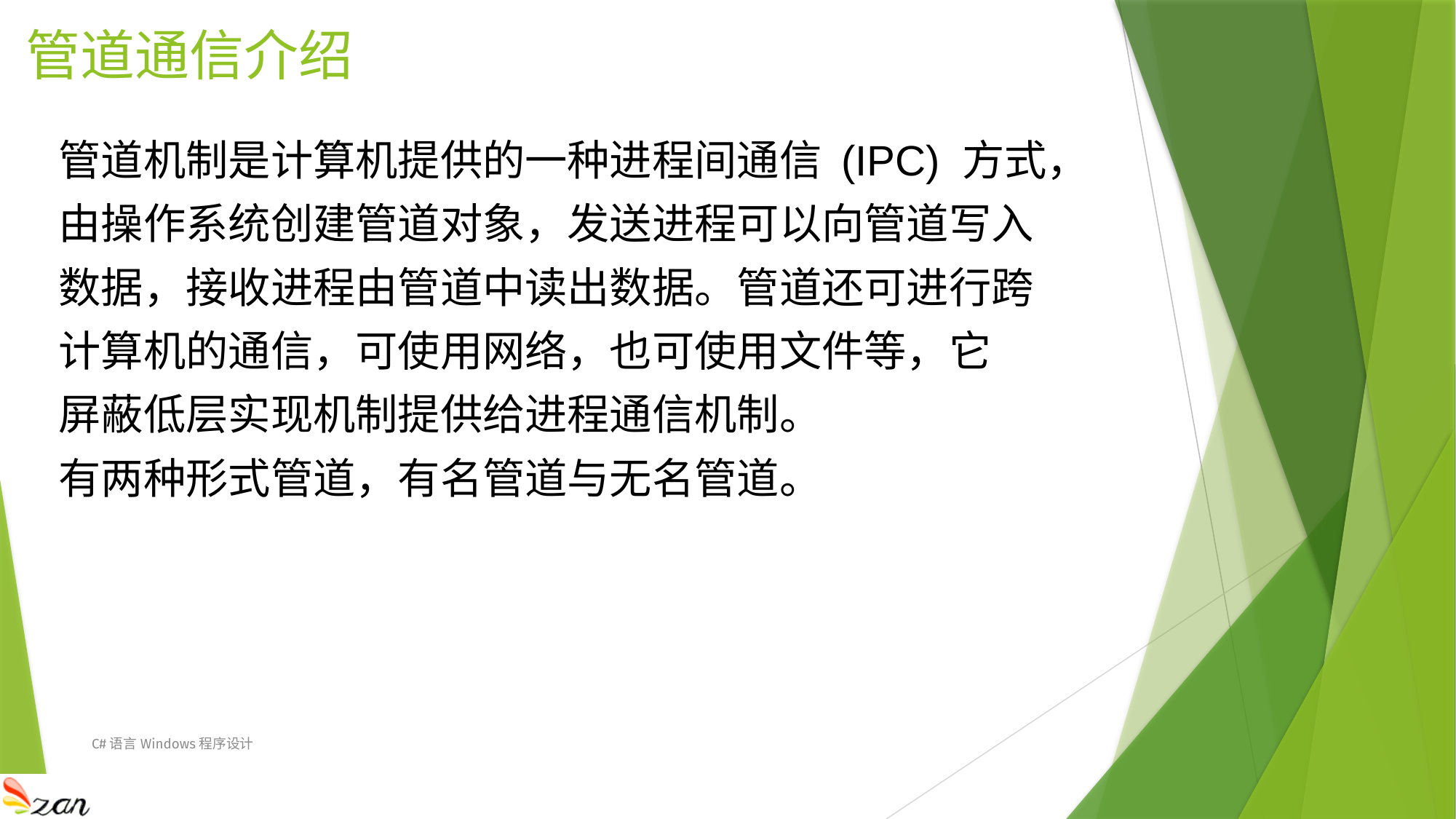

# 管道通信介绍
管道机制是计算机提供的一种进程间通信 (IPC) 方式，
由操作系统创建管道对象，发送进程可以向管道写入
数据，接收进程由管道中读出数据。管道还可进行跨
计算机的通信，可使用网络，也可使用文件等，它
屏蔽低层实现机制提供给进程通信机制。
有两种形式管道，有名管道与无名管道。
C#语言Windows程序设计